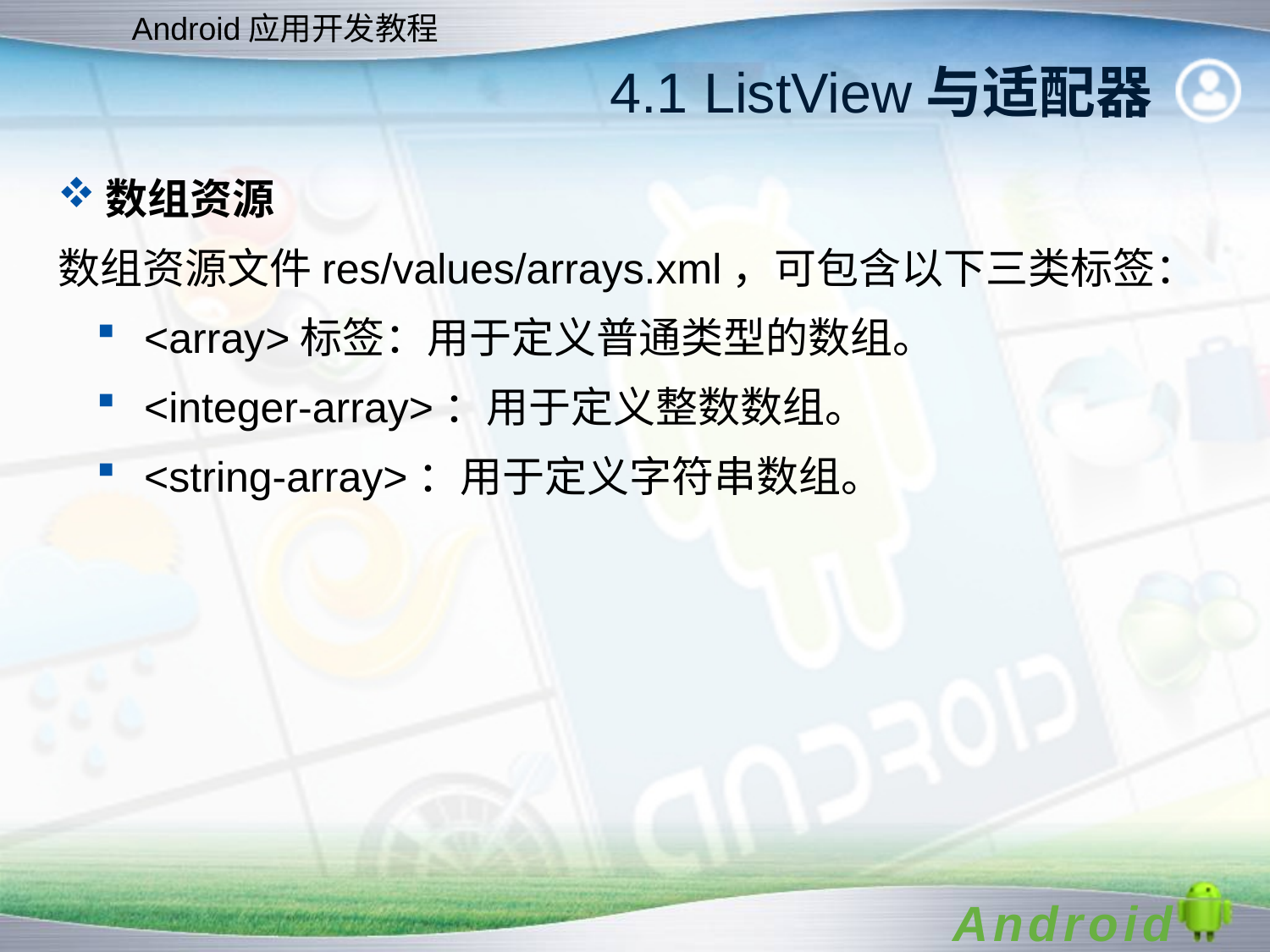

# 4.1 ListView与适配器
数组资源
数组资源文件res/values/arrays.xml，可包含以下三类标签：
<array>标签：用于定义普通类型的数组。
<integer-array>：用于定义整数数组。
<string-array>：用于定义字符串数组。